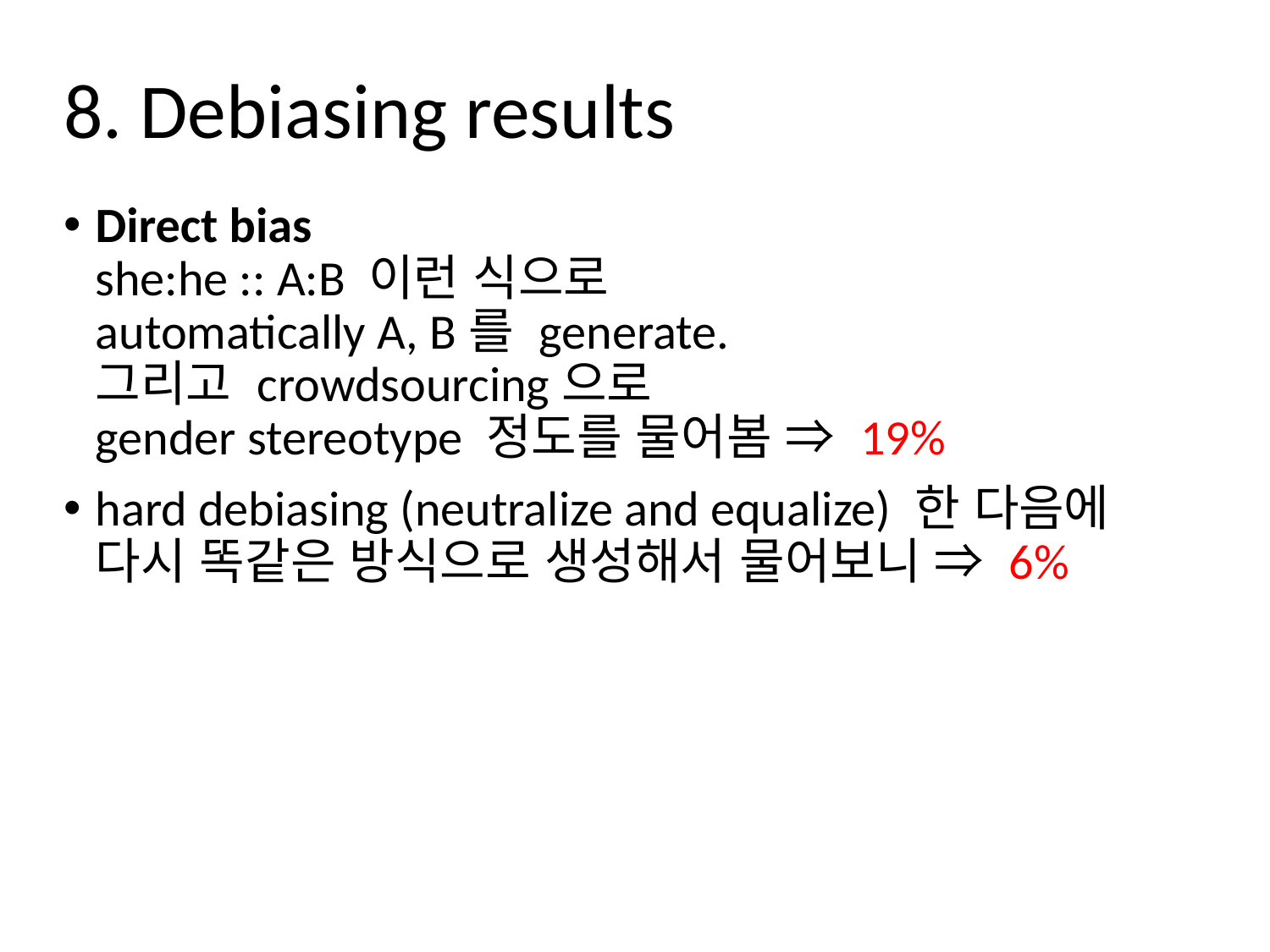

# 8. Debiasing results
Direct bias
she:he :: A:B 이런 식으로
automatically A, B를 generate.
그리고 crowdsourcing으로
gender stereotype 정도를 물어봄 ⇒ 19%
hard debiasing (neutralize and equalize) 한 다음에
다시 똑같은 방식으로 생성해서 물어보니 ⇒ 6%